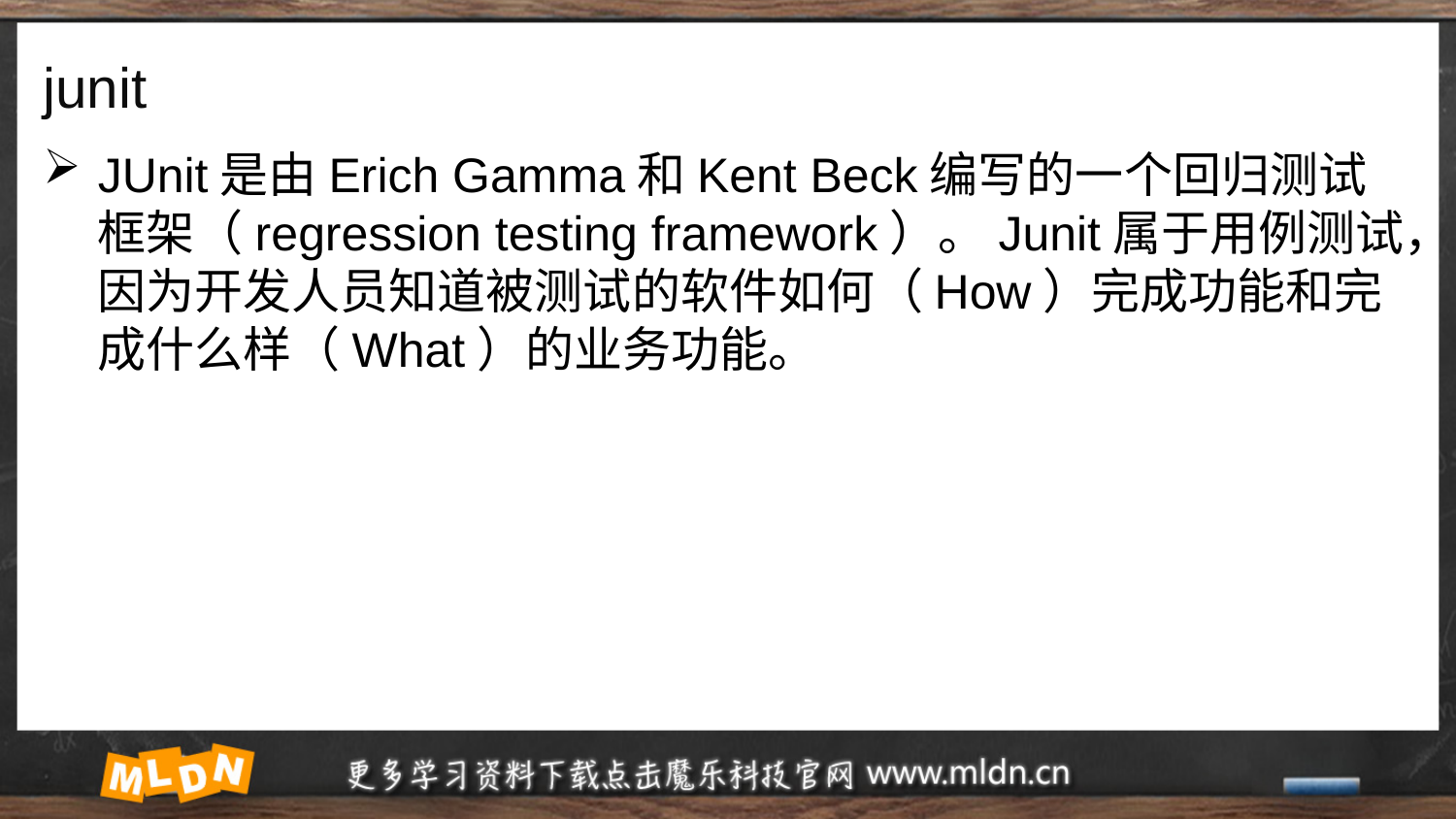

# junit
JUnit是由Erich Gamma和Kent Beck编写的一个回归测试框架（regression testing framework）。Junit属于用例测试，因为开发人员知道被测试的软件如何（How）完成功能和完成什么样（What）的业务功能。